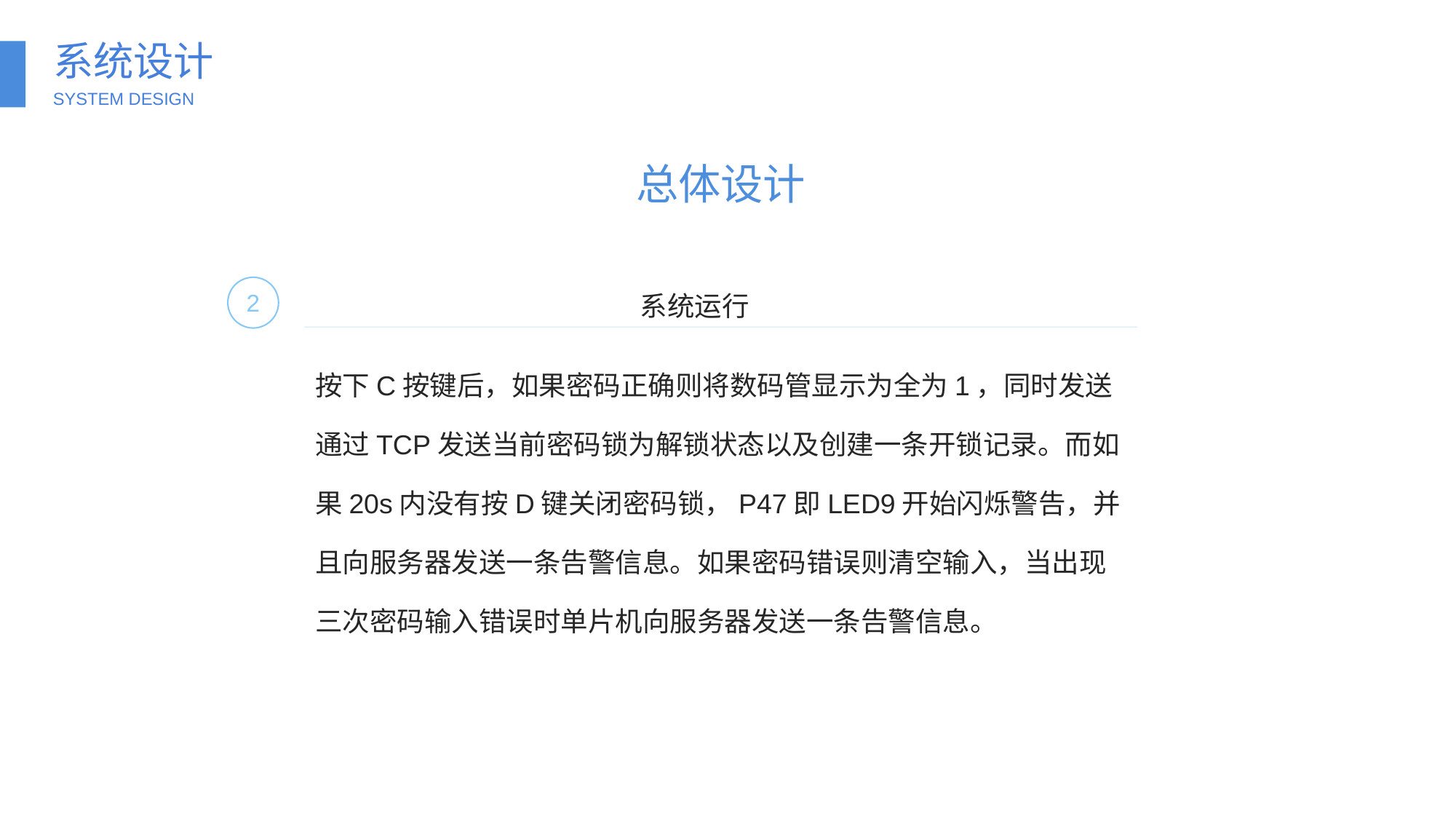

系统设计

SYSTEM DESIGN
总体设计
系统运行
2
按下C按键后，如果密码正确则将数码管显示为全为1，同时发送通过TCP发送当前密码锁为解锁状态以及创建一条开锁记录。而如果20s内没有按D键关闭密码锁，P47即LED9开始闪烁警告，并且向服务器发送一条告警信息。如果密码错误则清空输入，当出现三次密码输入错误时单片机向服务器发送一条告警信息。